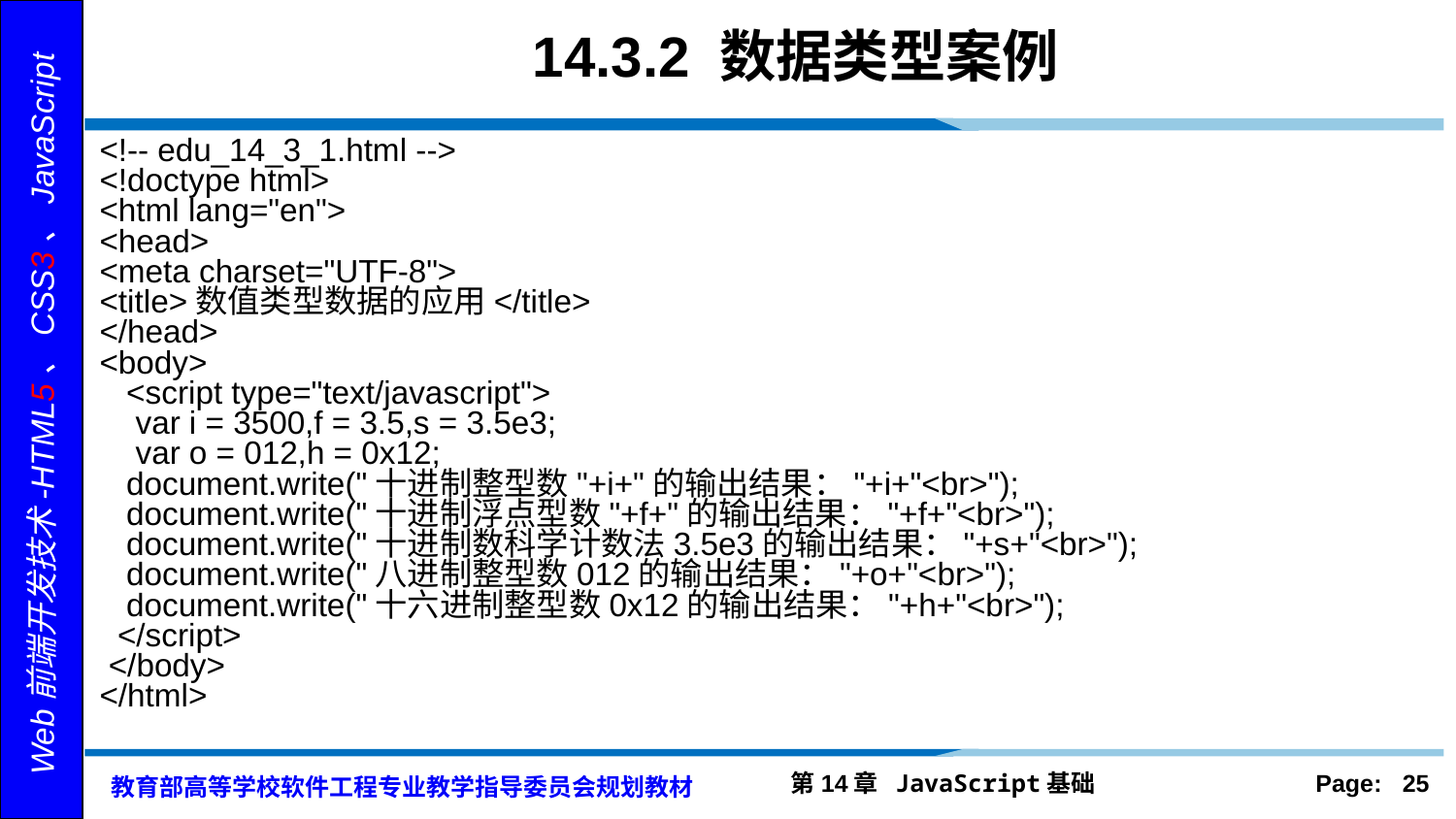

14.3.2 数据类型案例
<!-- edu_14_3_1.html -->
<!doctype html>
<html lang="en">
<head>
<meta charset="UTF-8">
<title>数值类型数据的应用</title>
</head>
<body>
   <script type="text/javascript">
    var i = 3500,f = 3.5,s = 3.5e3;
    var o = 012,h = 0x12;
   document.write("十进制整型数"+i+"的输出结果："+i+"<br>");
   document.write("十进制浮点型数"+f+"的输出结果："+f+"<br>");
   document.write("十进制数科学计数法3.5e3的输出结果："+s+"<br>");
   document.write("八进制整型数012的输出结果："+o+"<br>");
   document.write("十六进制整型数0x12的输出结果："+h+"<br>");
  </script>
 </body>
</html>